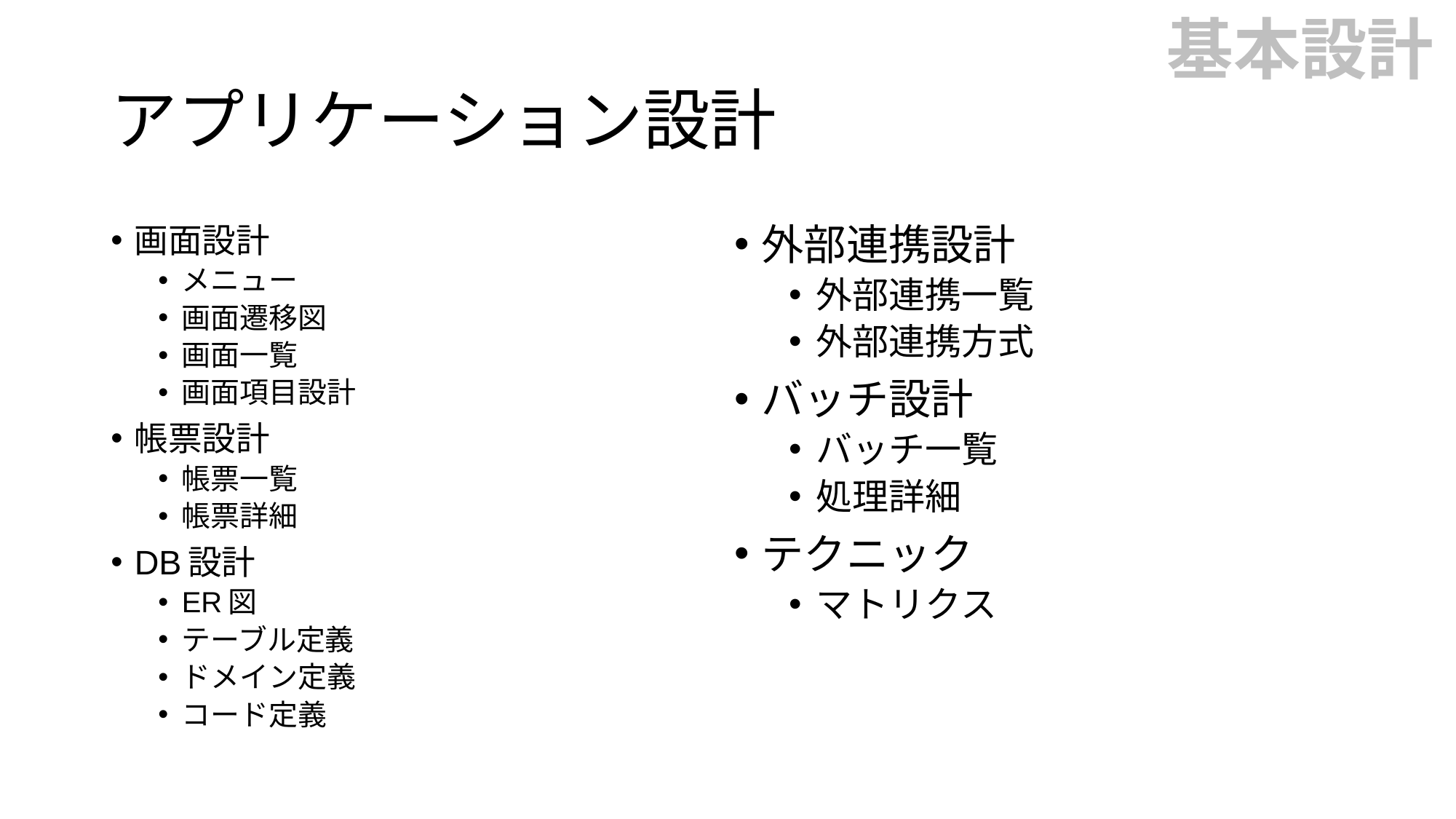

基本設計
# アプリケーション設計
画面設計
メニュー
画面遷移図
画面一覧
画面項目設計
帳票設計
帳票一覧
帳票詳細
DB設計
ER図
テーブル定義
ドメイン定義
コード定義

外部連携設計
外部連携一覧
外部連携方式
バッチ設計
バッチ一覧
処理詳細
テクニック
マトリクス